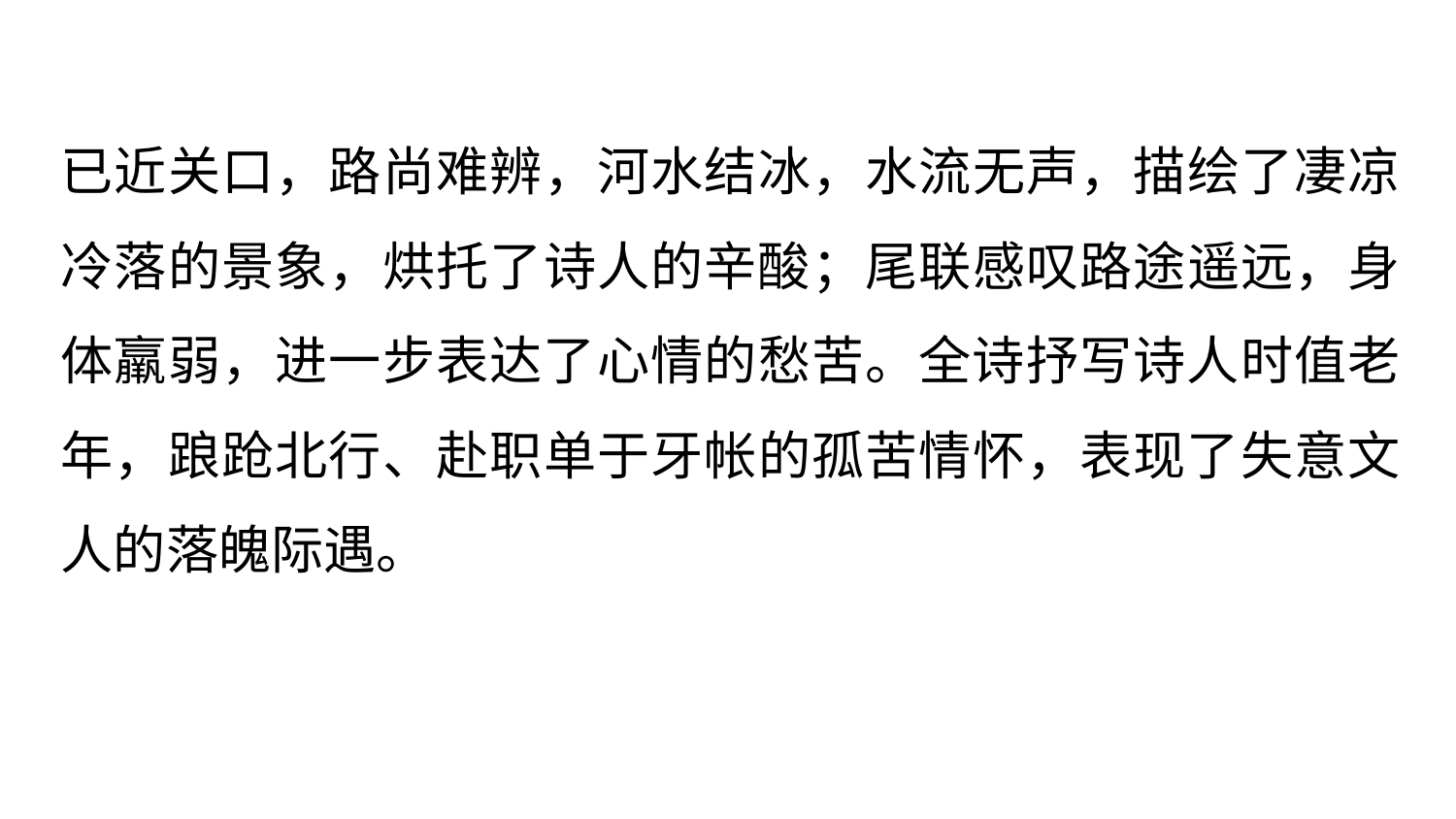

已近关口，路尚难辨，河水结冰，水流无声，描绘了凄凉冷落的景象，烘托了诗人的辛酸；尾联感叹路途遥远，身体羸弱，进一步表达了心情的愁苦。全诗抒写诗人时值老年，踉跄北行、赴职单于牙帐的孤苦情怀，表现了失意文人的落魄际遇。